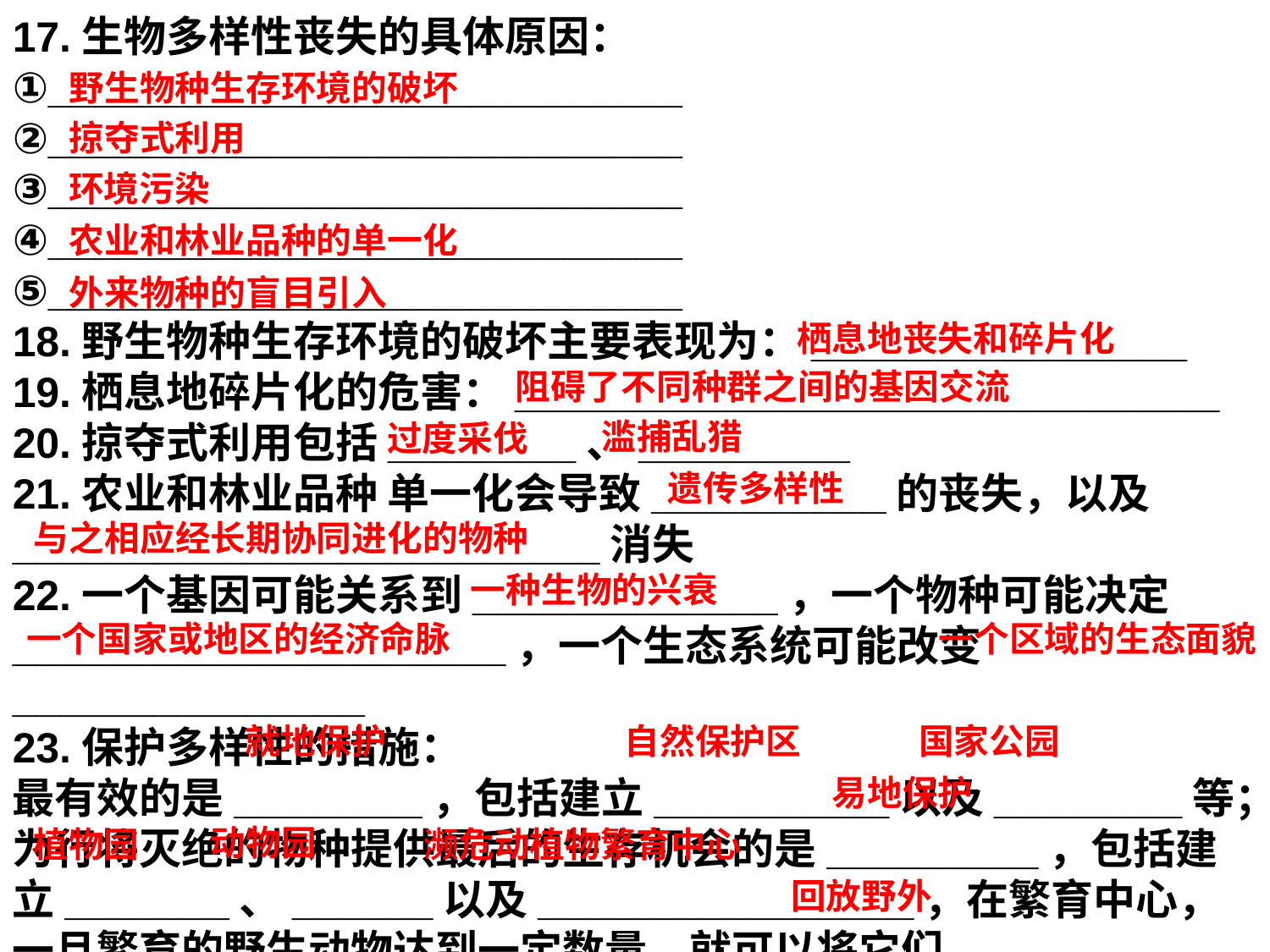

17.生物多样性丧失的具体原因：
①___________________________
②___________________________
③___________________________
④___________________________
⑤___________________________
18.野生物种生存环境的破坏主要表现为：________________
19.栖息地碎片化的危害：______________________________
20.掠夺式利用包括________、_________
21.农业和林业品种 单一化会导致__________的丧失，以及_________________________消失
22.一个基因可能关系到_____________，一个物种可能决定_____________________，一个生态系统可能改变_______________
23.保护多样性的措施：
最有效的是________，包括建立__________以及________等；
为行将灭绝的物种提供最后的生存机会的是_________，包括建立_______、______以及________________，在繁育中心，一旦繁育的野生动物达到一定数量，就可以将它们________
野生物种生存环境的破坏
掠夺式利用
环境污染
农业和林业品种的单一化
外来物种的盲目引入
栖息地丧失和碎片化
阻碍了不同种群之间的基因交流
滥捕乱猎
过度采伐
遗传多样性
与之相应经长期协同进化的物种
一种生物的兴衰
一个国家或地区的经济命脉
一个区域的生态面貌
就地保护
自然保护区
国家公园
易地保护
动物园
植物园
濒危动植物繁育中心
回放野外